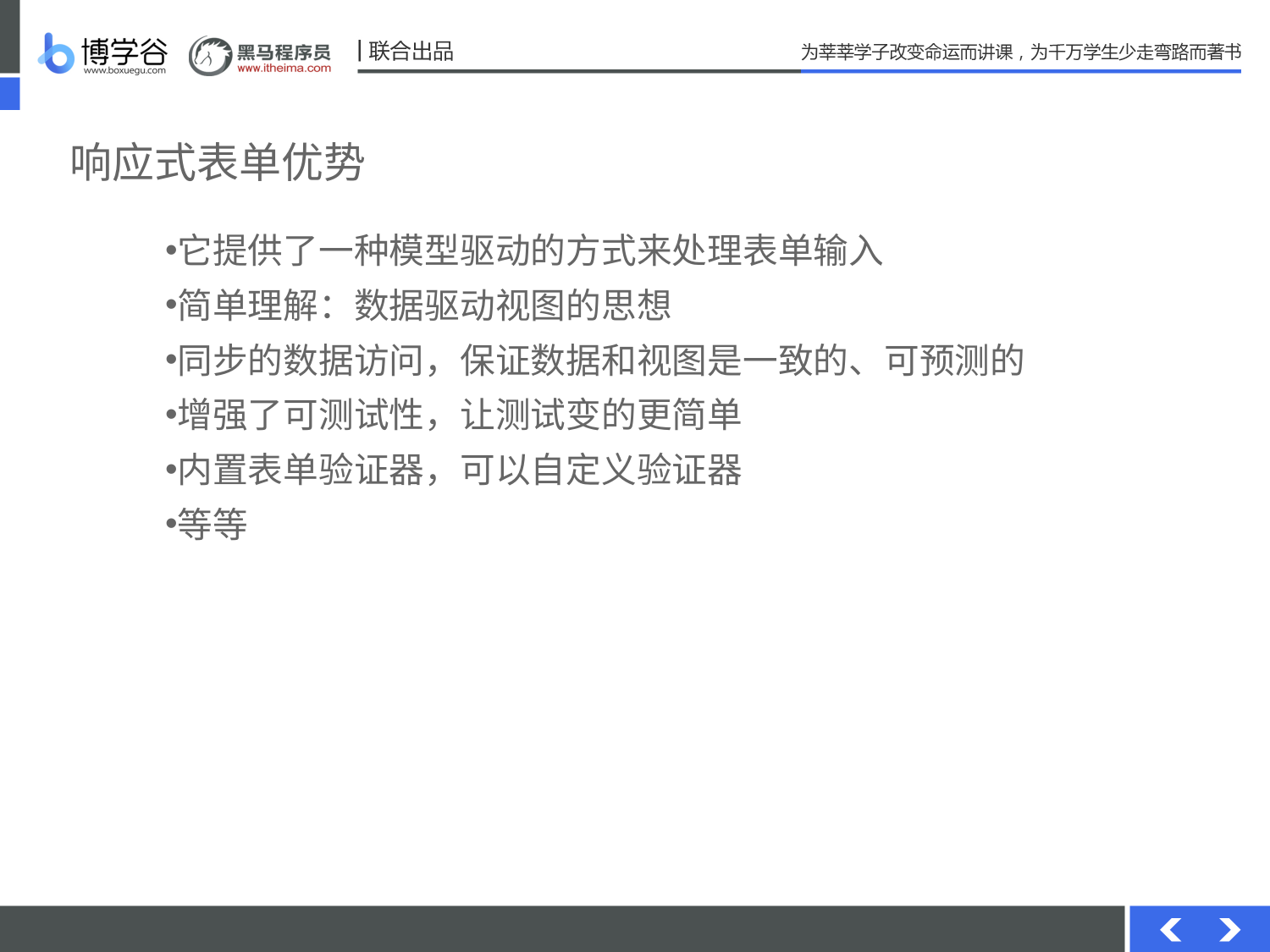

# 响应式表单优势
它提供了一种模型驱动的方式来处理表单输入
简单理解：数据驱动视图的思想
同步的数据访问，保证数据和视图是一致的、可预测的
增强了可测试性，让测试变的更简单
内置表单验证器，可以自定义验证器
等等